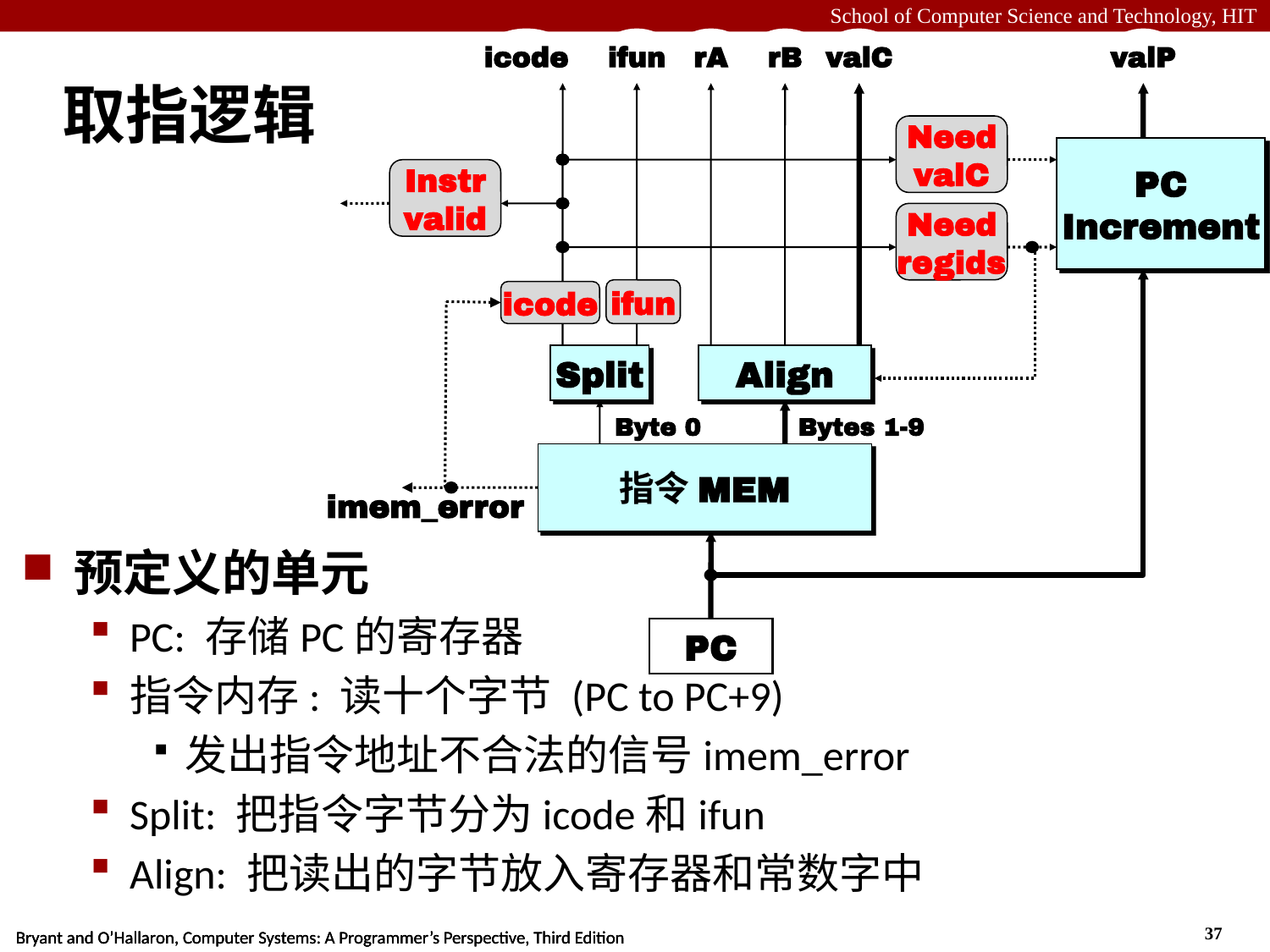

icode
ifun
rA
rB
valC
valP

Need
valC

PC
Increment

Instr
valid

Need
regids

ifun
icode
Split
Align

Byte 0
Bytes 1-9
指令MEM
imem_error

PC
# 取指逻辑
预定义的单元
PC: 存储PC的寄存器
指令内存: 读十个字节 (PC to PC+9)
发出指令地址不合法的信号imem_error
Split: 把指令字节分为icode和ifun
Align: 把读出的字节放入寄存器和常数字中